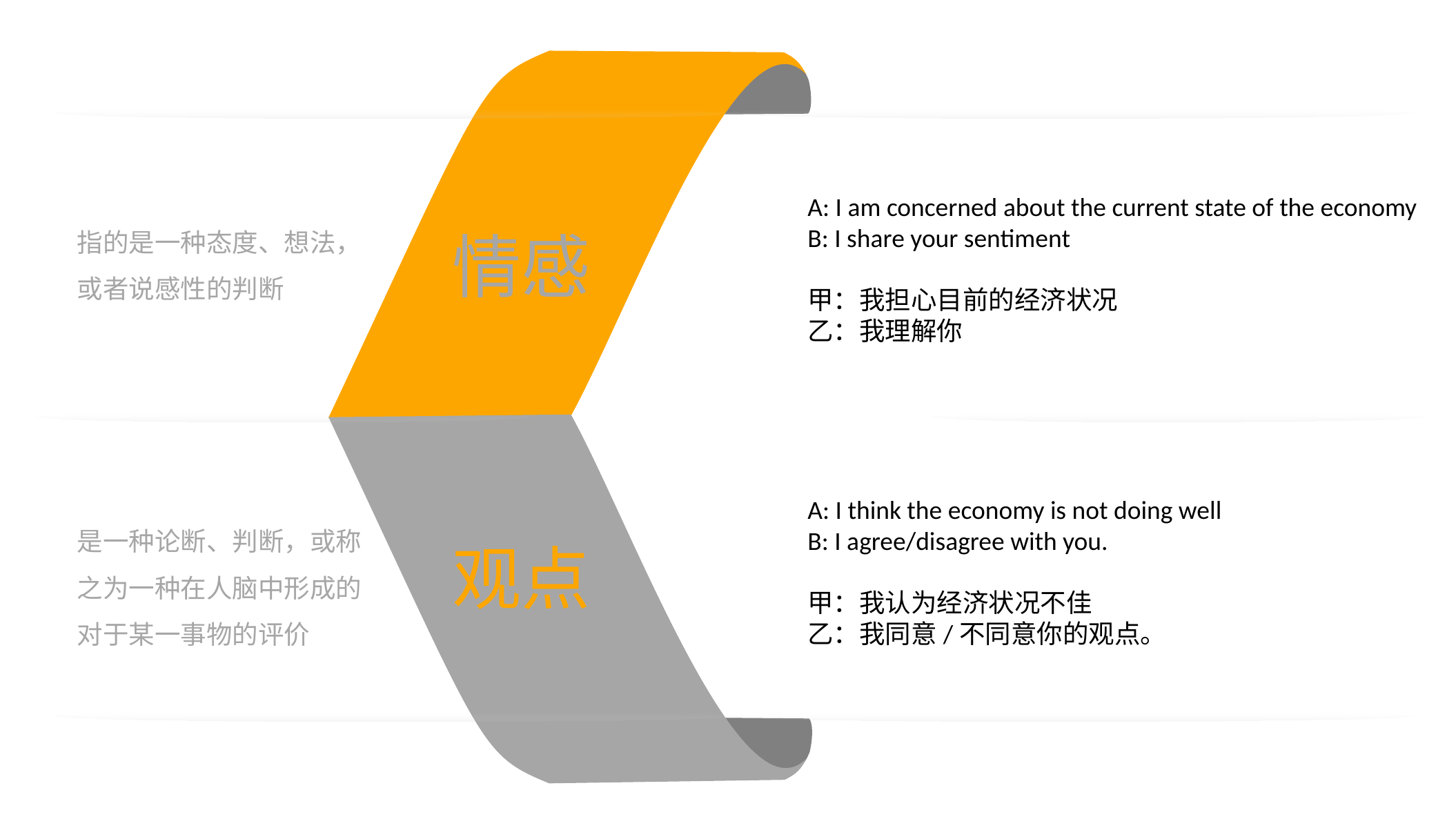

A: I am concerned about the current state of the economy
B: I share your sentiment

甲：我担心目前的经济状况
乙：我理解你
情感
指的是一种态度、想法，或者说感性的判断

A: I think the economy is not doing well
B: I agree/disagree with you.

甲：我认为经济状况不佳
乙：我同意/不同意你的观点。
是一种论断、判断，或称之为一种在人脑中形成的对于某一事物的评价
观点